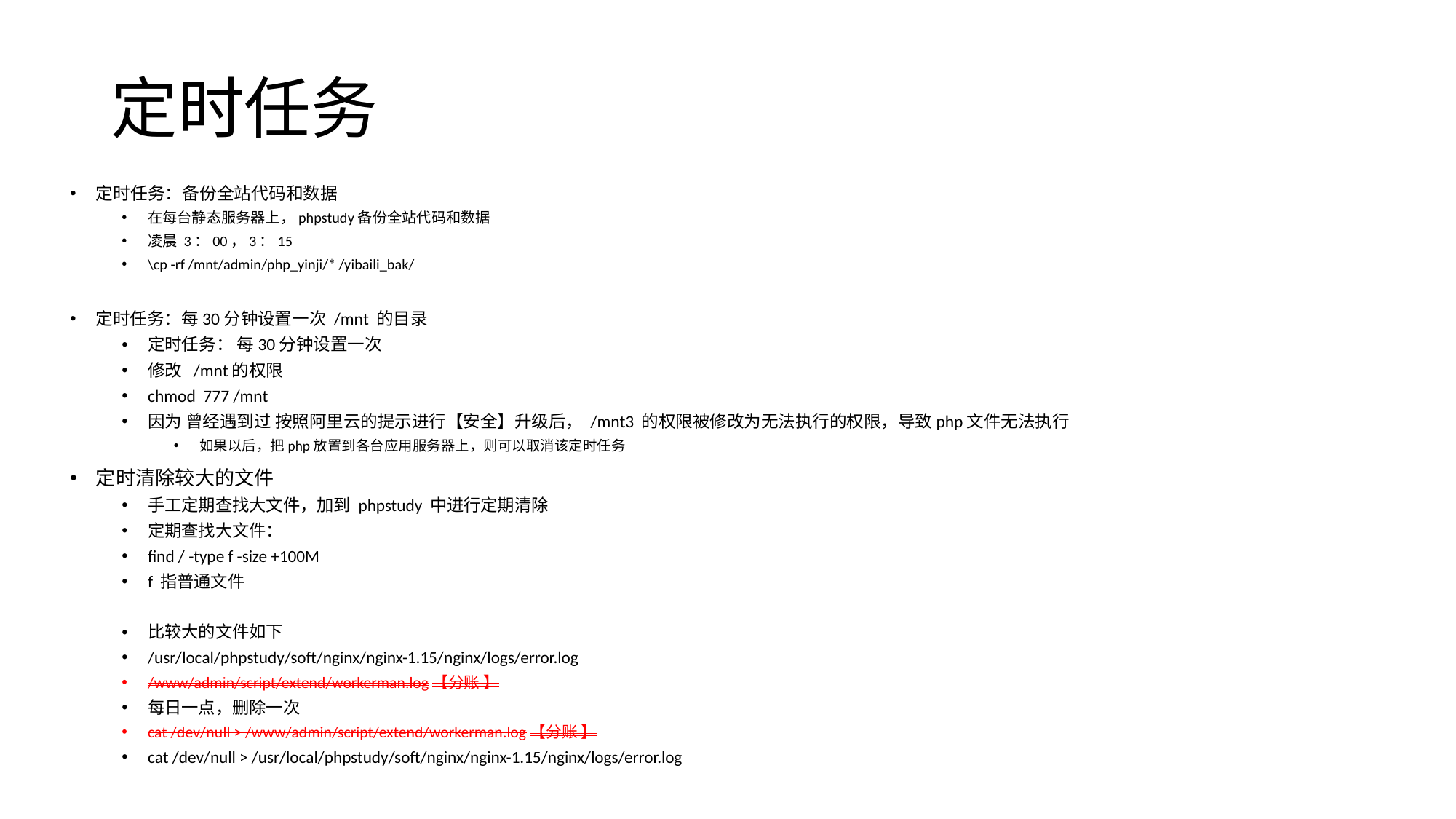

# 定时任务
定时任务：备份全站代码和数据
在每台静态服务器上，phpstudy备份全站代码和数据
凌晨 3：00，3：15
\cp -rf /mnt/admin/php_yinji/* /yibaili_bak/

定时任务：每30分钟设置一次 /mnt 的目录
定时任务： 每30分钟设置一次
修改  /mnt的权限
chmod  777 /mnt
因为 曾经遇到过 按照阿里云的提示进行【安全】升级后， /mnt3 的权限被修改为无法执行的权限，导致php文件无法执行
如果以后，把php放置到各台应用服务器上，则可以取消该定时任务
定时清除较大的文件
手工定期查找大文件，加到 phpstudy 中进行定期清除
定期查找大文件：
find / -type f -size +100M
f 指普通文件

比较大的文件如下
/usr/local/phpstudy/soft/nginx/nginx-1.15/nginx/logs/error.log
/www/admin/script/extend/workerman.log【分账 】
每日一点，删除一次
cat /dev/null > /www/admin/script/extend/workerman.log【分账 】
cat /dev/null > /usr/local/phpstudy/soft/nginx/nginx-1.15/nginx/logs/error.log